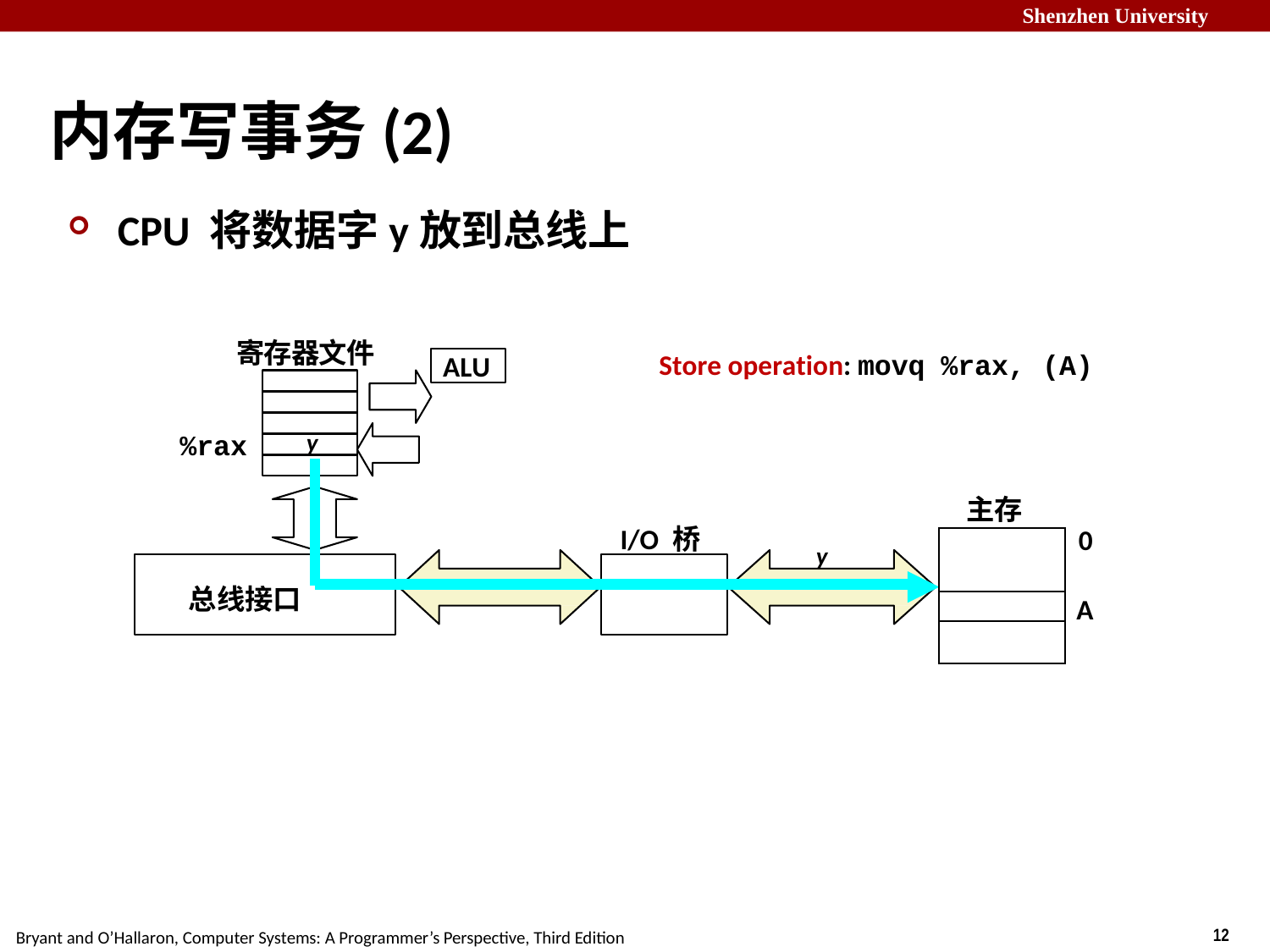

# 内存写事务(2)
CPU 将数据字y放到总线上
寄存器文件
Store operation: movq
%rax, (A)
ALU

y
%rax

主存
I/O 桥
0
|  |
| --- |
|  |
|  |
y

总线接口

A